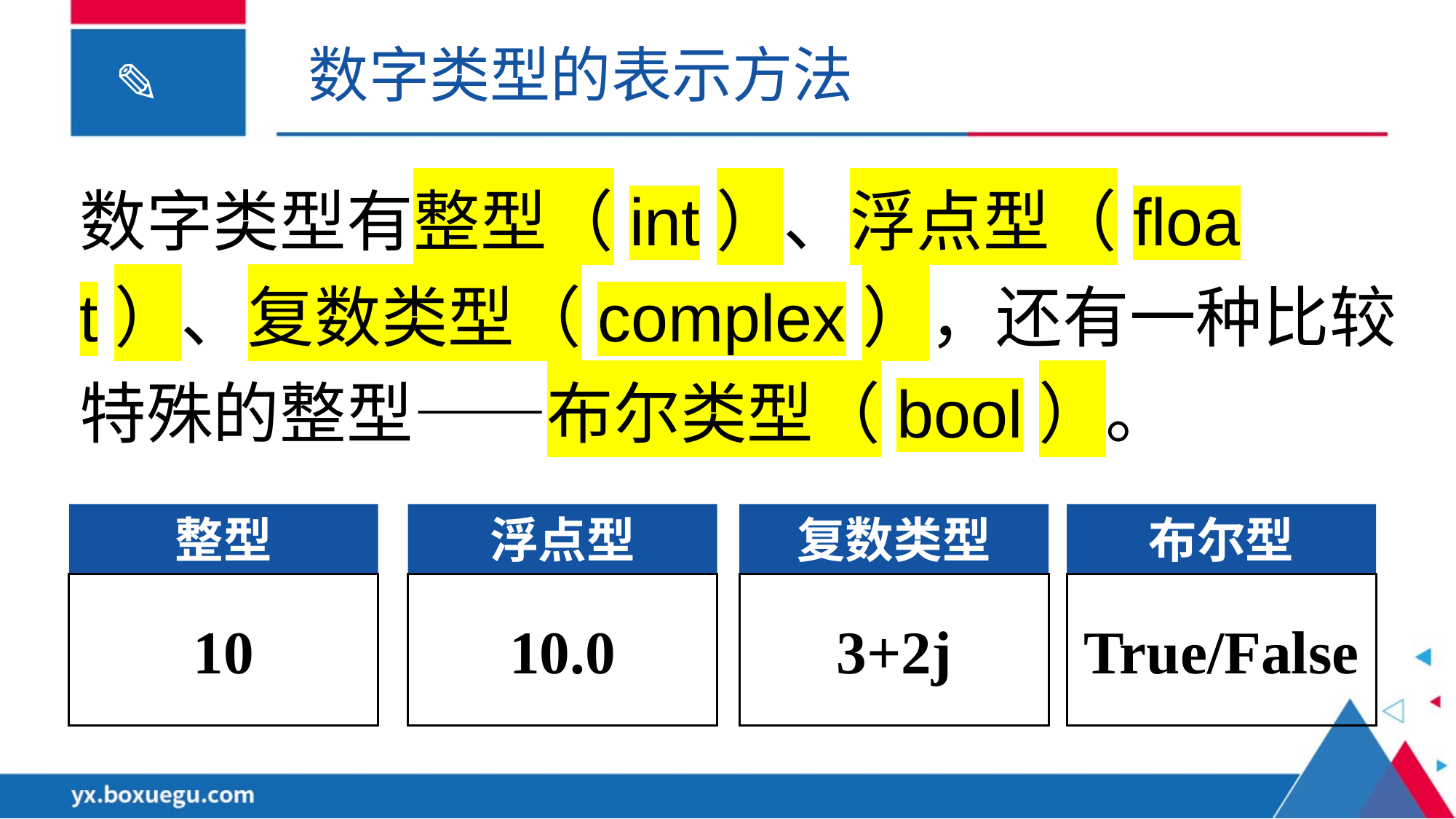

数字类型的表示方法
数字类型有整型（int）、浮点型（float）、复数类型（complex），还有一种比较特殊的整型——布尔类型（bool）。
整型
浮点型
复数类型
布尔型
10
10.0
3+2j
True/False